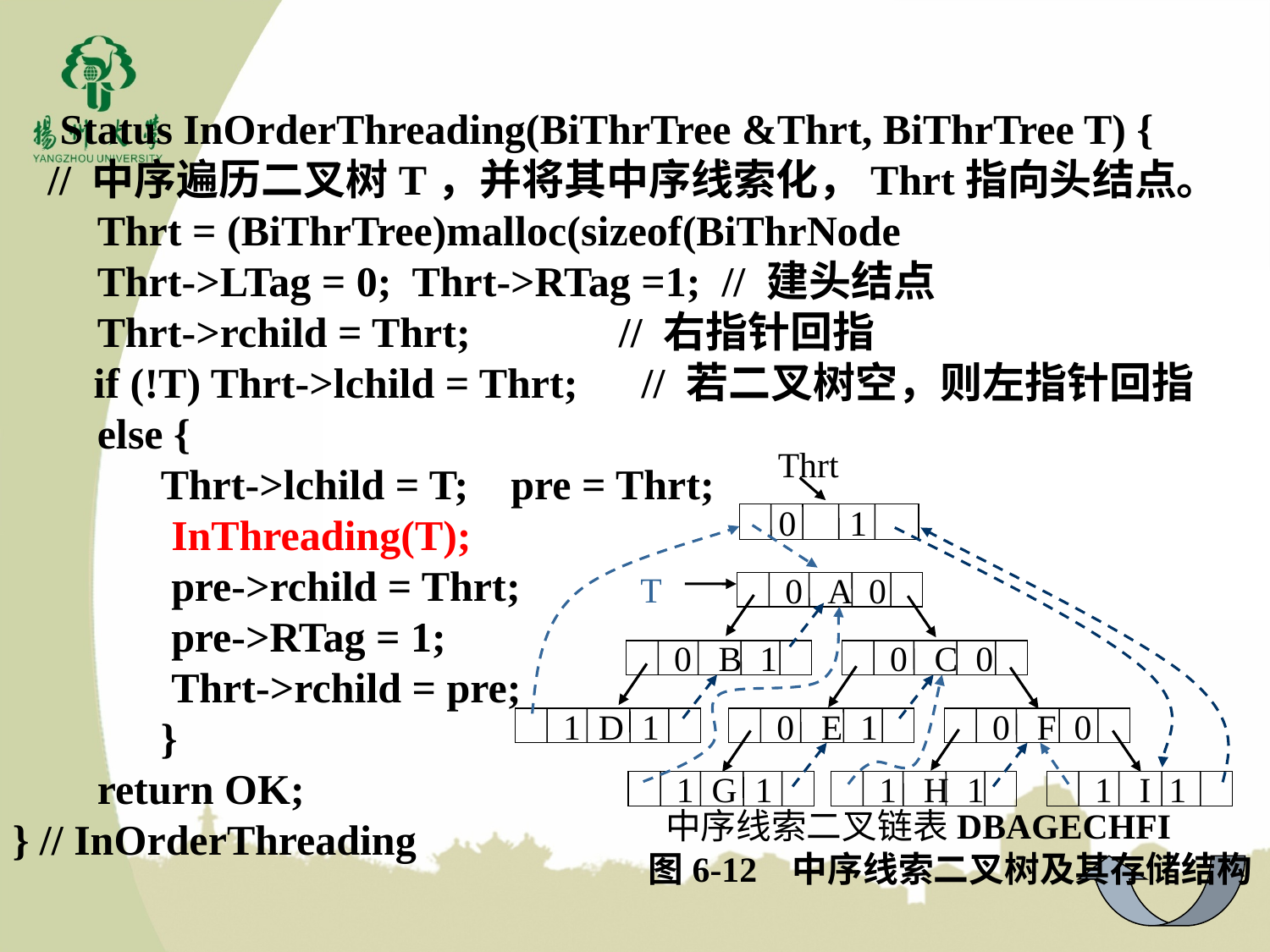

Status InOrderThreading(BiThrTree &Thrt, BiThrTree T) {
   // 中序遍历二叉树T，并将其中序线索化，Thrt指向头结点。
        Thrt = (BiThrTree)malloc(sizeof(BiThrNode
        Thrt->LTag = 0;  Thrt->RTag =1;  // 建头结点
        Thrt->rchild = Thrt;              // 右指针回指
     if (!T) Thrt->lchild = Thrt;      // 若二叉树空，则左指针回指
        else {
              Thrt->lchild = T;    pre = Thrt;
               InThreading(T);
               pre->rchild = Thrt;
               pre->RTag = 1;
               Thrt->rchild = pre;
              }
        return OK;
} // InOrderThreading
Thrt

   0      1

  T
    0   A  0

    0   B  1

    0   C  0

    1  D  1

    0   E  1

    0   F  0

    1  G  1

    1   H  1

    1   I  1

中序线索二叉链表DBAGECHFI
图6-12   中序线索二叉树及其存储结构